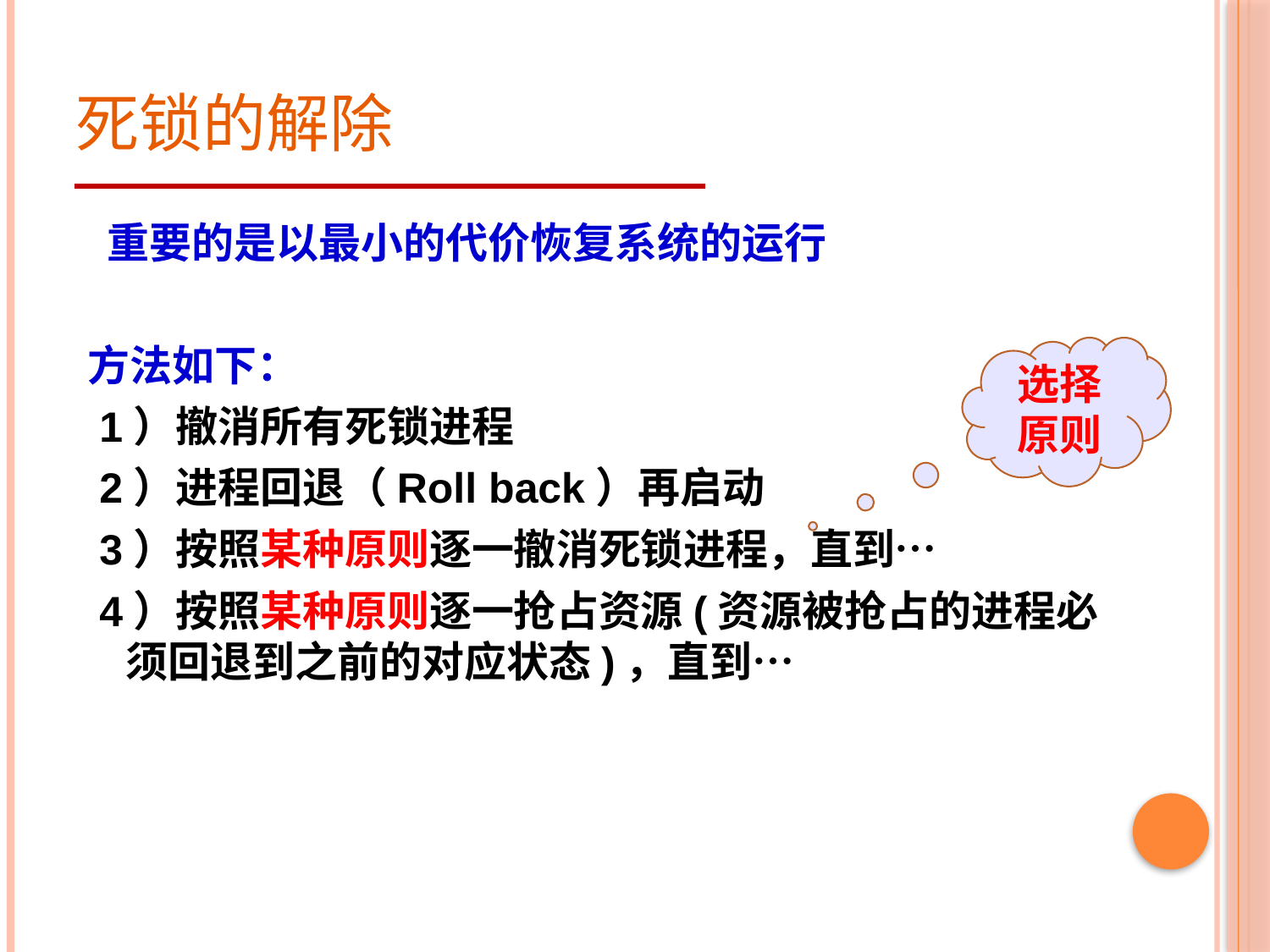

# 死锁的解除
 重要的是以最小的代价恢复系统的运行

方法如下：
 1）撤消所有死锁进程
 2）进程回退（Roll back）再启动
 3）按照某种原则逐一撤消死锁进程，直到…
 4）按照某种原则逐一抢占资源(资源被抢占的进程必须回退到之前的对应状态)，直到…
选择原则